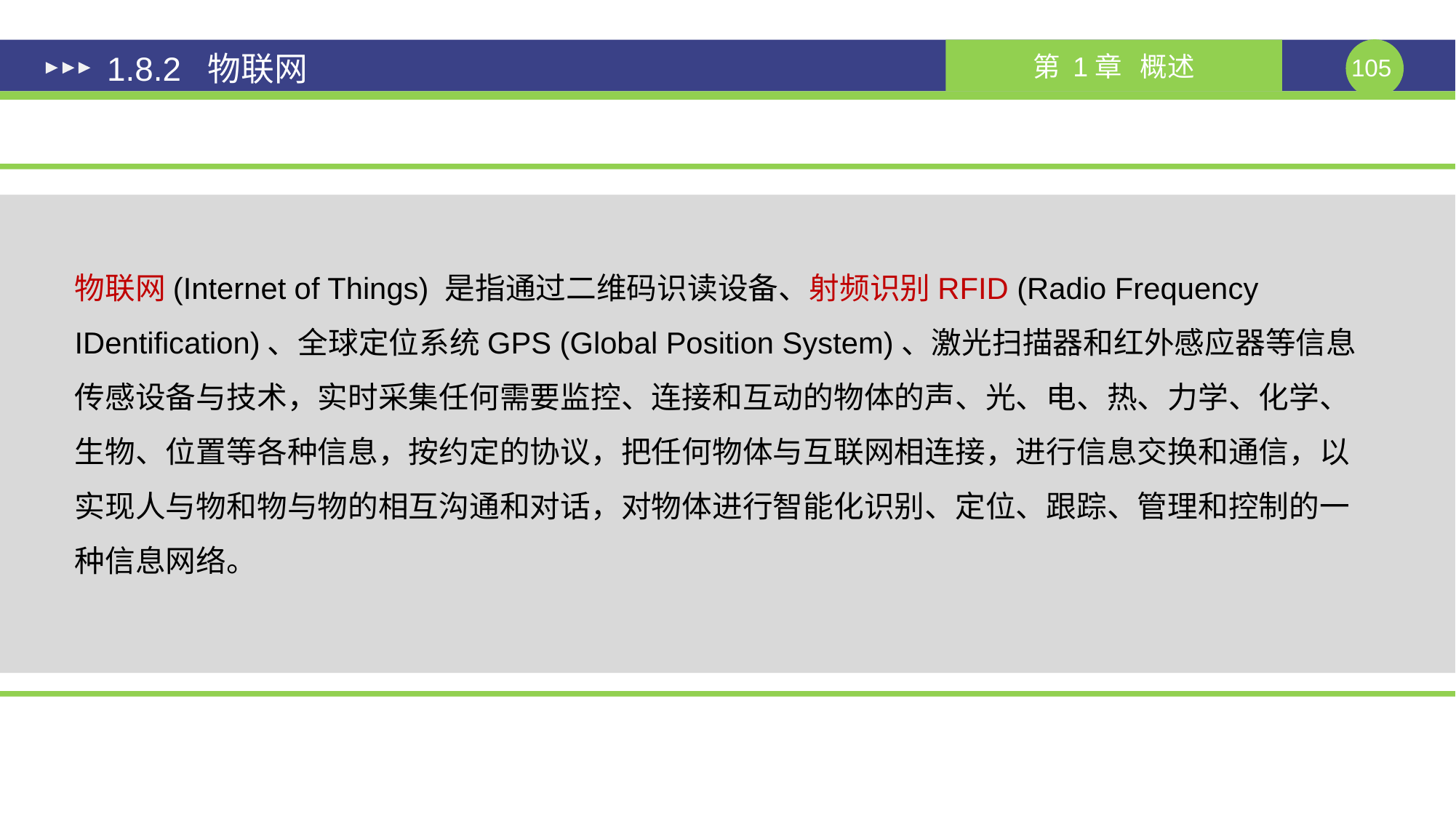

# 1.8.2  物联网

物联网(Internet of Things) 是指通过二维码识读设备、射频识别RFID (Radio Frequency IDentification)、全球定位系统GPS (Global Position System)、激光扫描器和红外感应器等信息传感设备与技术，实时采集任何需要监控、连接和互动的物体的声、光、电、热、力学、化学、生物、位置等各种信息，按约定的协议，把任何物体与互联网相连接，进行信息交换和通信，以实现人与物和物与物的相互沟通和对话，对物体进行智能化识别、定位、跟踪、管理和控制的一种信息网络。